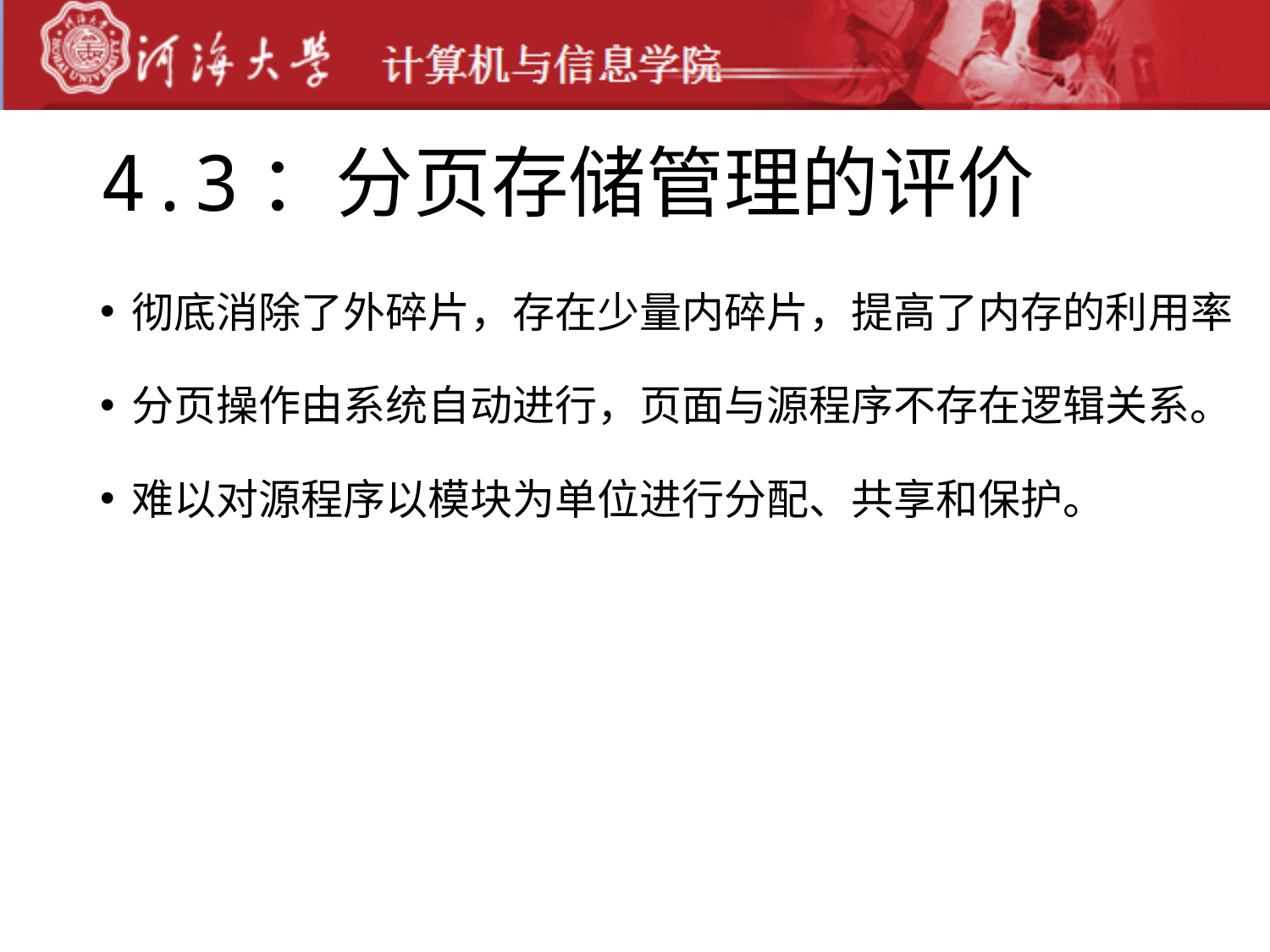

# 4.3：分页存储管理的评价
彻底消除了外碎片，存在少量内碎片，提高了内存的利用率
分页操作由系统自动进行，页面与源程序不存在逻辑关系。
难以对源程序以模块为单位进行分配、共享和保护。